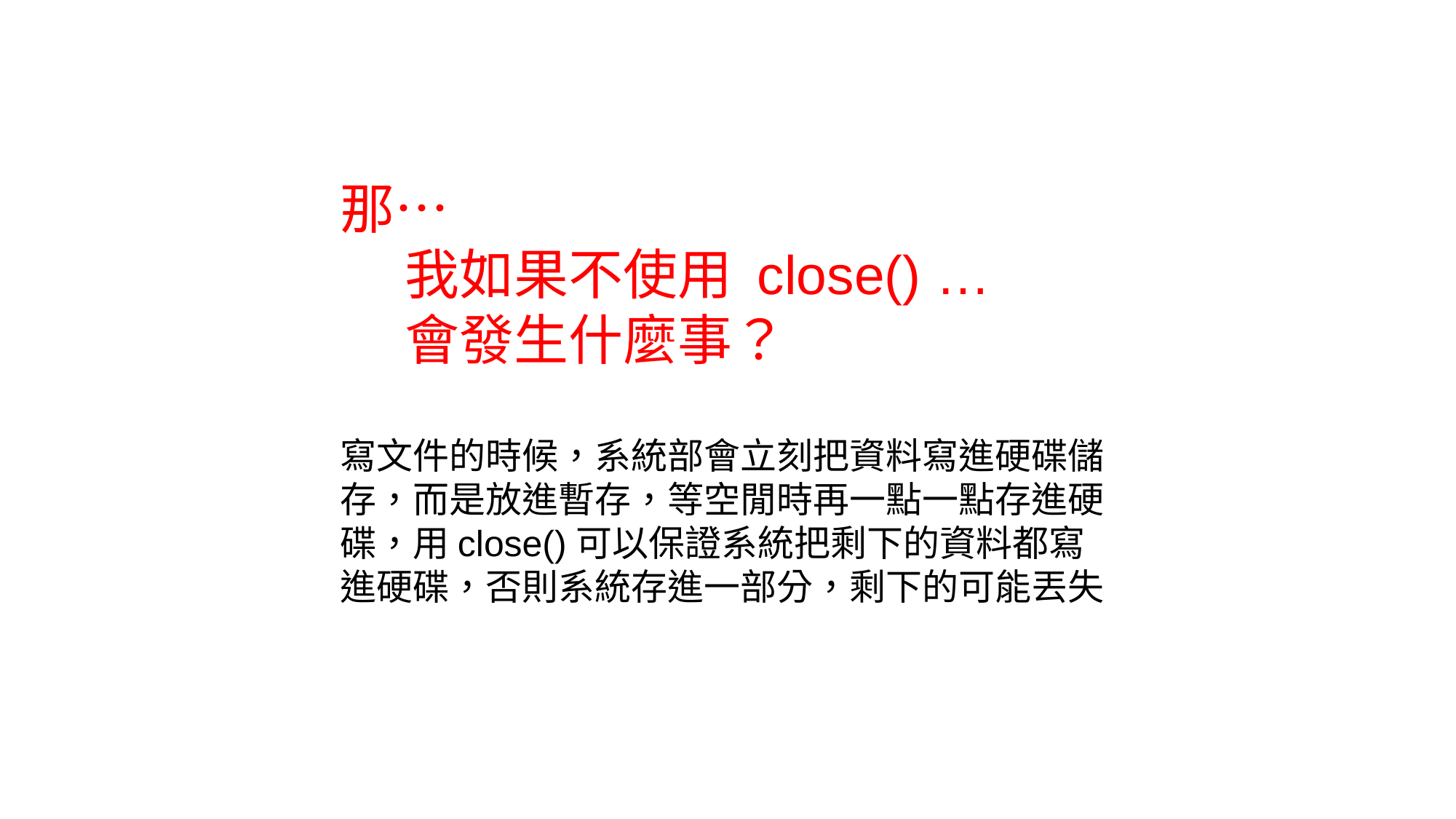

那…
我如果不使用 close() …
會發生什麼事？

寫文件的時候，系統部會立刻把資料寫進硬碟儲存，而是放進暫存，等空閒時再一點一點存進硬碟，用close()可以保證系統把剩下的資料都寫進硬碟，否則系統存進一部分，剩下的可能丟失